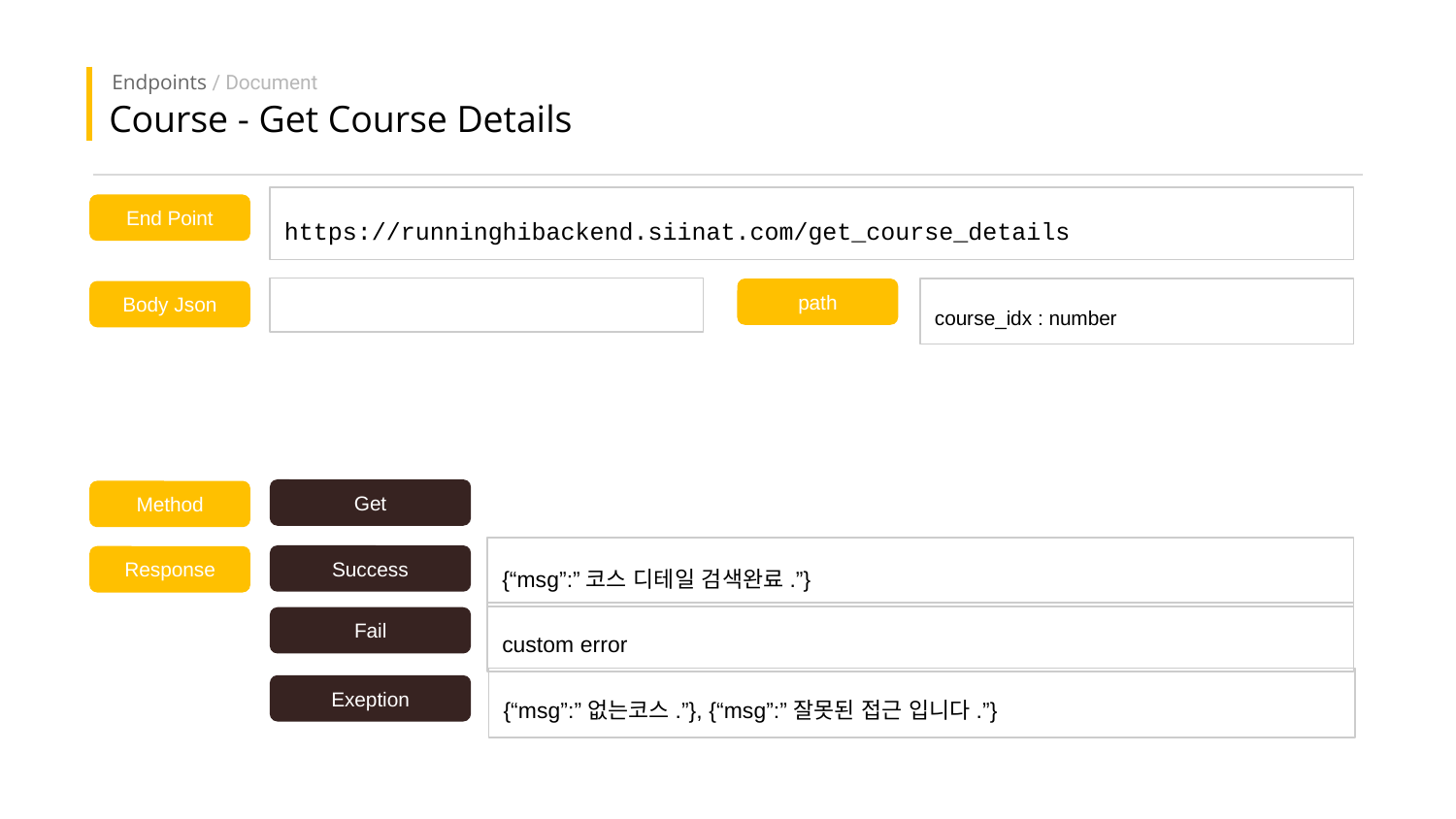

Endpoints / Document
Course - Get Course Details
https://runninghibackend.siinat.com/get_course_details
End Point

path
course_idx : number
Body Json
Get
Method
{“msg”:”코스 디테일 검색완료.”}
Success
Response
custom error
Fail
{“msg”:”없는코스.”}, {“msg”:”잘못된 접근 입니다.”}
Exeption